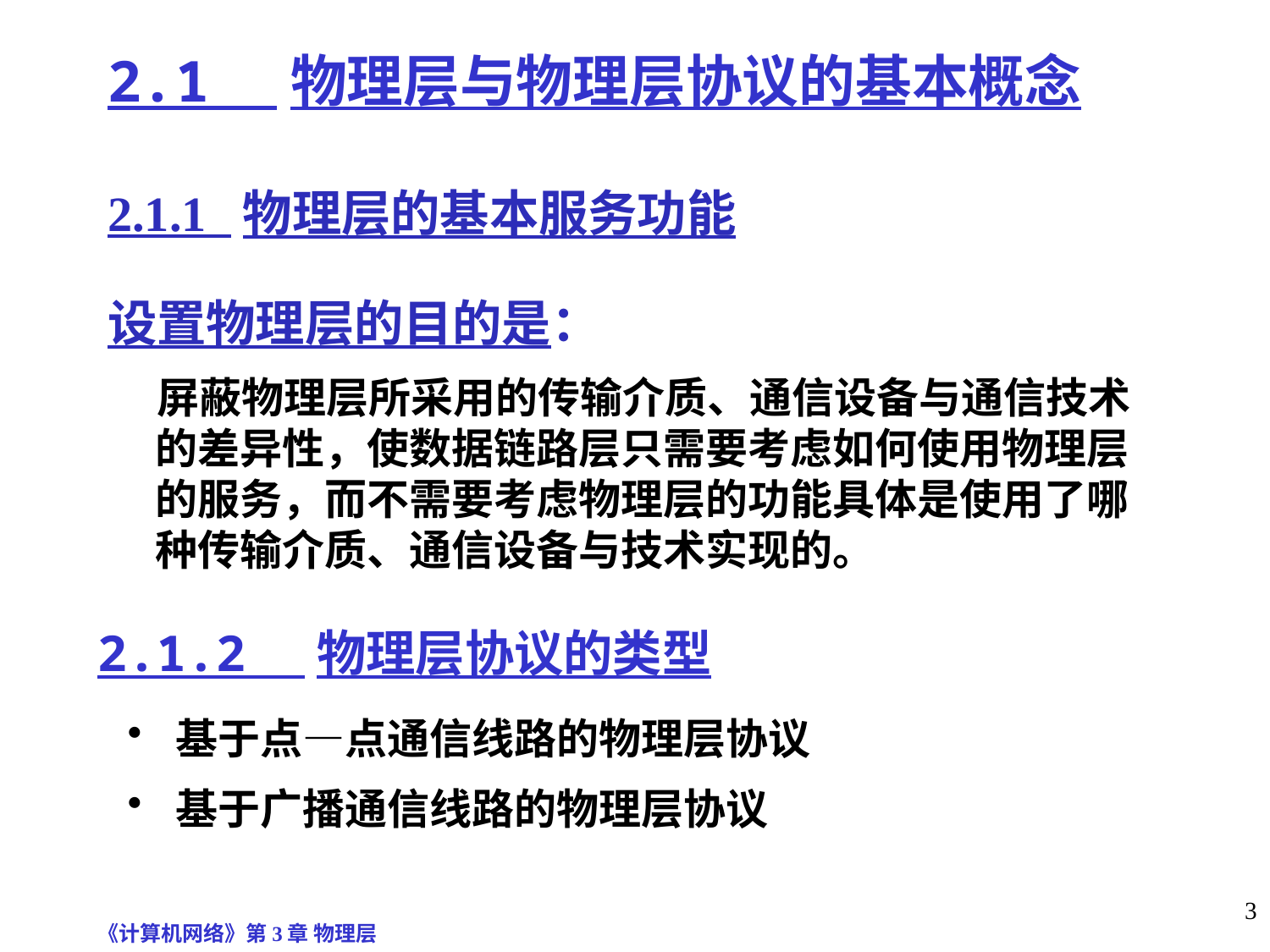

# 2.1  物理层与物理层协议的基本概念
2.1.1  物理层的基本服务功能

设置物理层的目的是：
屏蔽物理层所采用的传输介质、通信设备与通信技术的差异性，使数据链路层只需要考虑如何使用物理层的服务，而不需要考虑物理层的功能具体是使用了哪种传输介质、通信设备与技术实现的。
2.1.2  物理层协议的类型
基于点—点通信线路的物理层协议
基于广播通信线路的物理层协议

《计算机网络》第3章 物理层
3